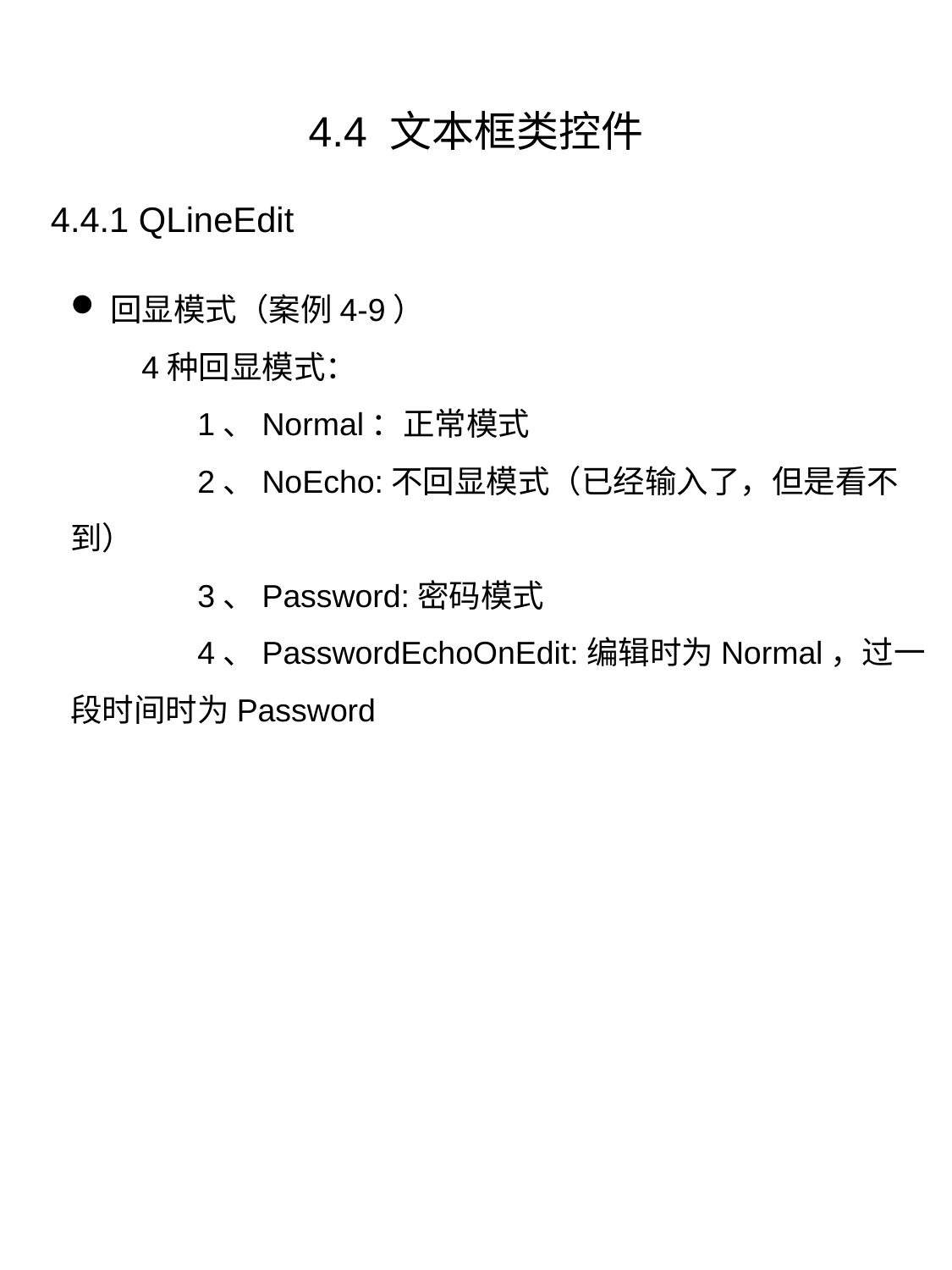

4.4 文本框类控件
4.4.1 QLineEdit
回显模式（案例4-9）
        4种回显模式：
	1、Normal：正常模式
	2、NoEcho:不回显模式（已经输入了，但是看不到）
	3、Password:密码模式
	4、PasswordEchoOnEdit:编辑时为Normal，过一段时间时为Password